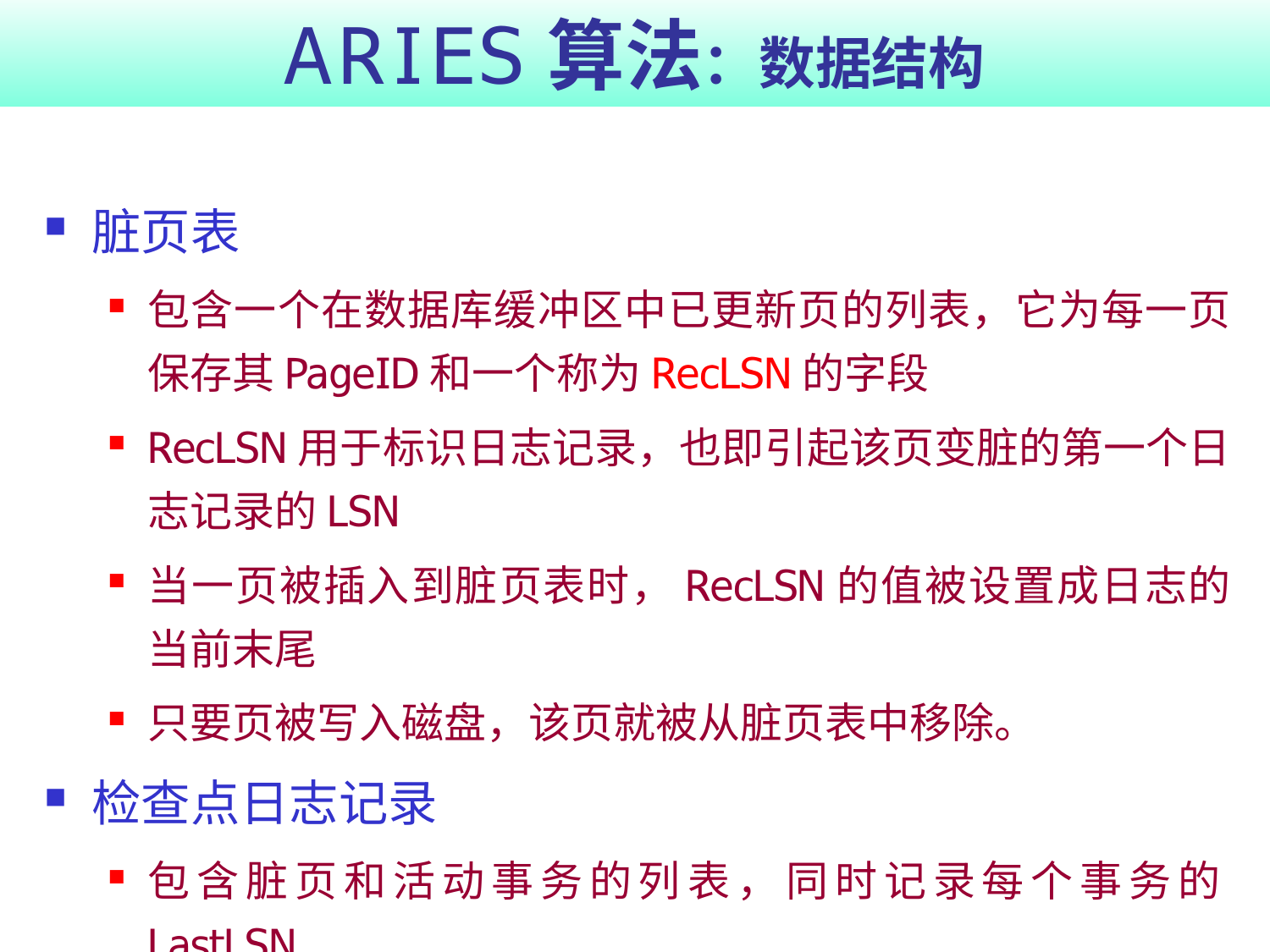

# ARIES算法：数据结构
脏页表
包含一个在数据库缓冲区中已更新页的列表，它为每一页保存其PageID和一个称为RecLSN的字段
RecLSN用于标识日志记录，也即引起该页变脏的第一个日志记录的LSN
当一页被插入到脏页表时，RecLSN的值被设置成日志的当前末尾
只要页被写入磁盘，该页就被从脏页表中移除。
检查点日志记录
包含脏页和活动事务的列表，同时记录每个事务的LastLSN